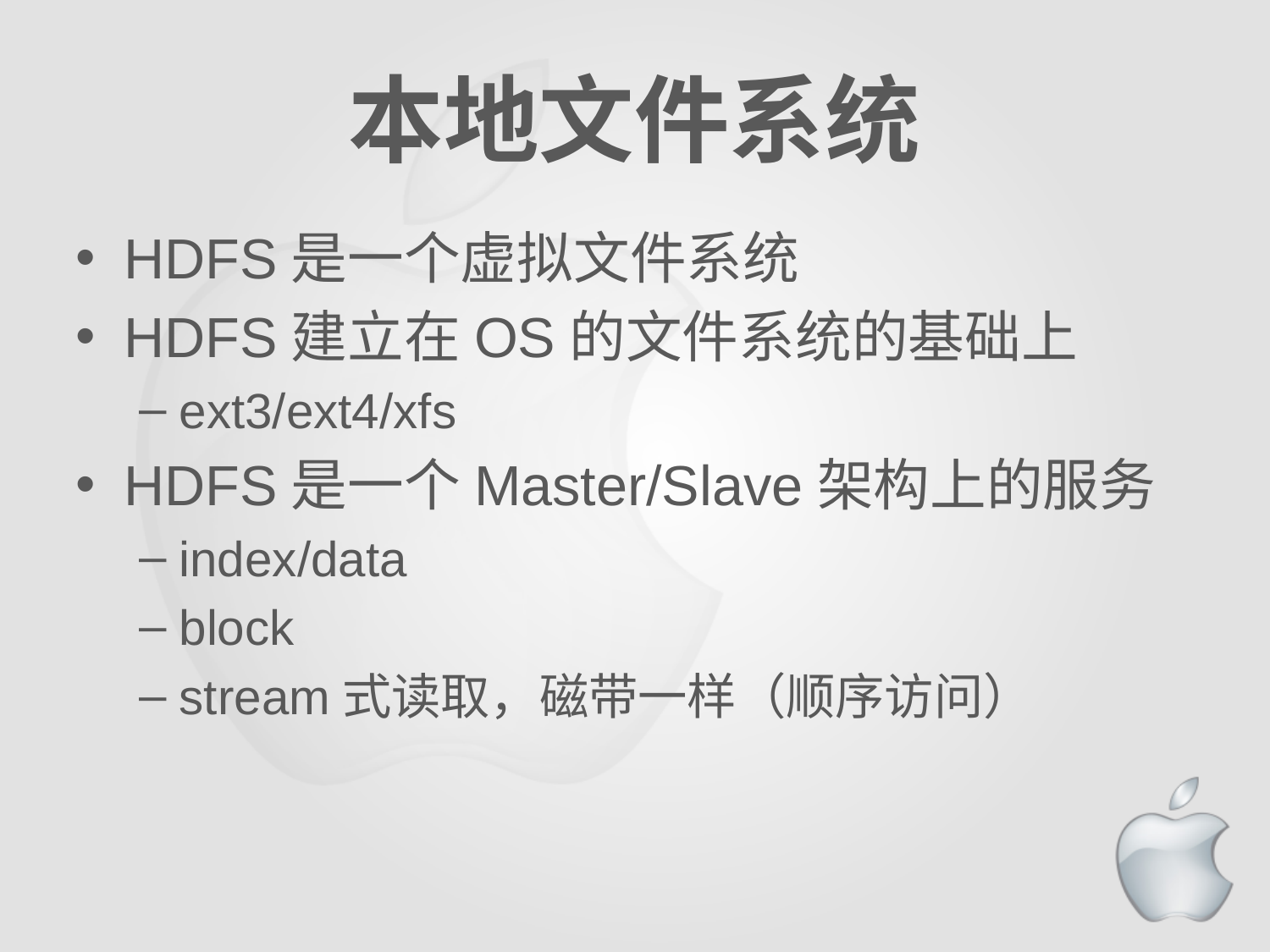

# 本地文件系统
HDFS是一个虚拟文件系统
HDFS建立在OS的文件系统的基础上
ext3/ext4/xfs
HDFS是一个Master/Slave架构上的服务
index/data
block
stream式读取，磁带一样（顺序访问）